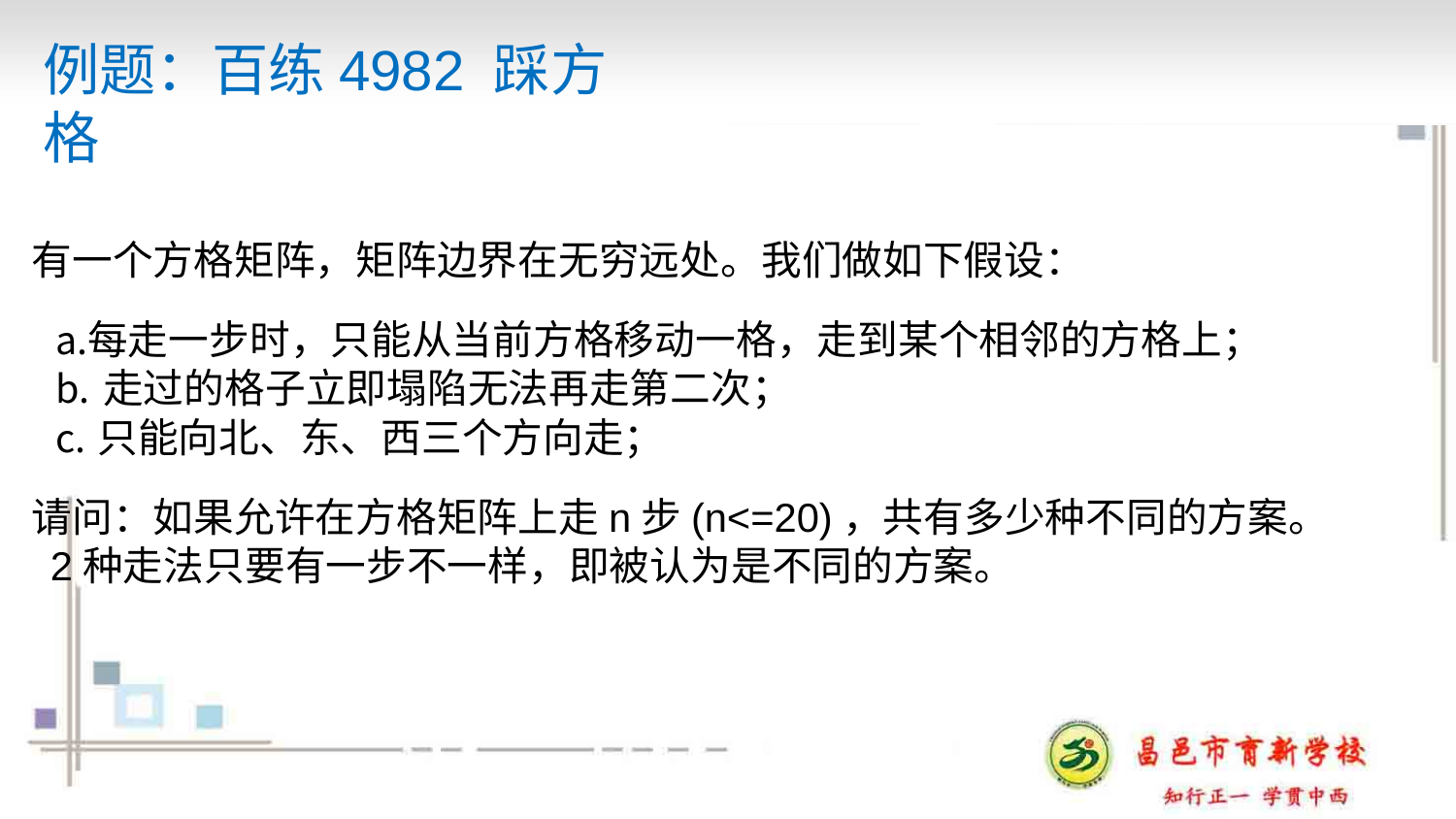

# 例题：百练4982 踩方格
有一个方格矩阵，矩阵边界在无穷远处。我们做如下假设：

每走一步时，只能从当前方格移动一格，走到某个相邻的方格上；
走过的格子立即塌陷无法再走第二次；
只能向北、东、西三个方向走；

请问：如果允许在方格矩阵上走n步(n<=20)，共有多少种不同的方案。 2种走法只要有一步不一样，即被认为是不同的方案。
24